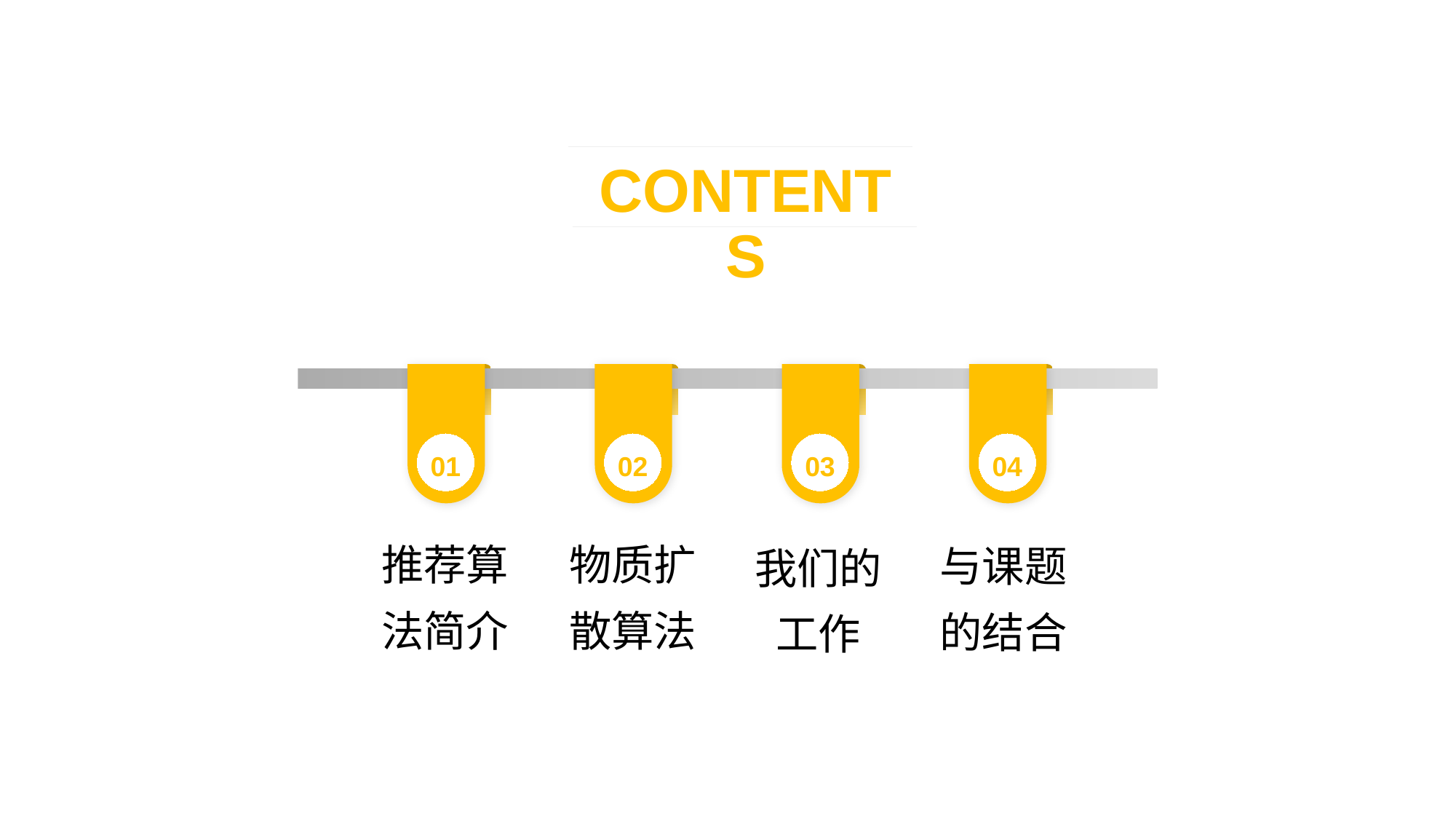

CONTENTS

01
02
03
04
推荐算法简介
物质扩散算法
与课题的结合
我们的工作